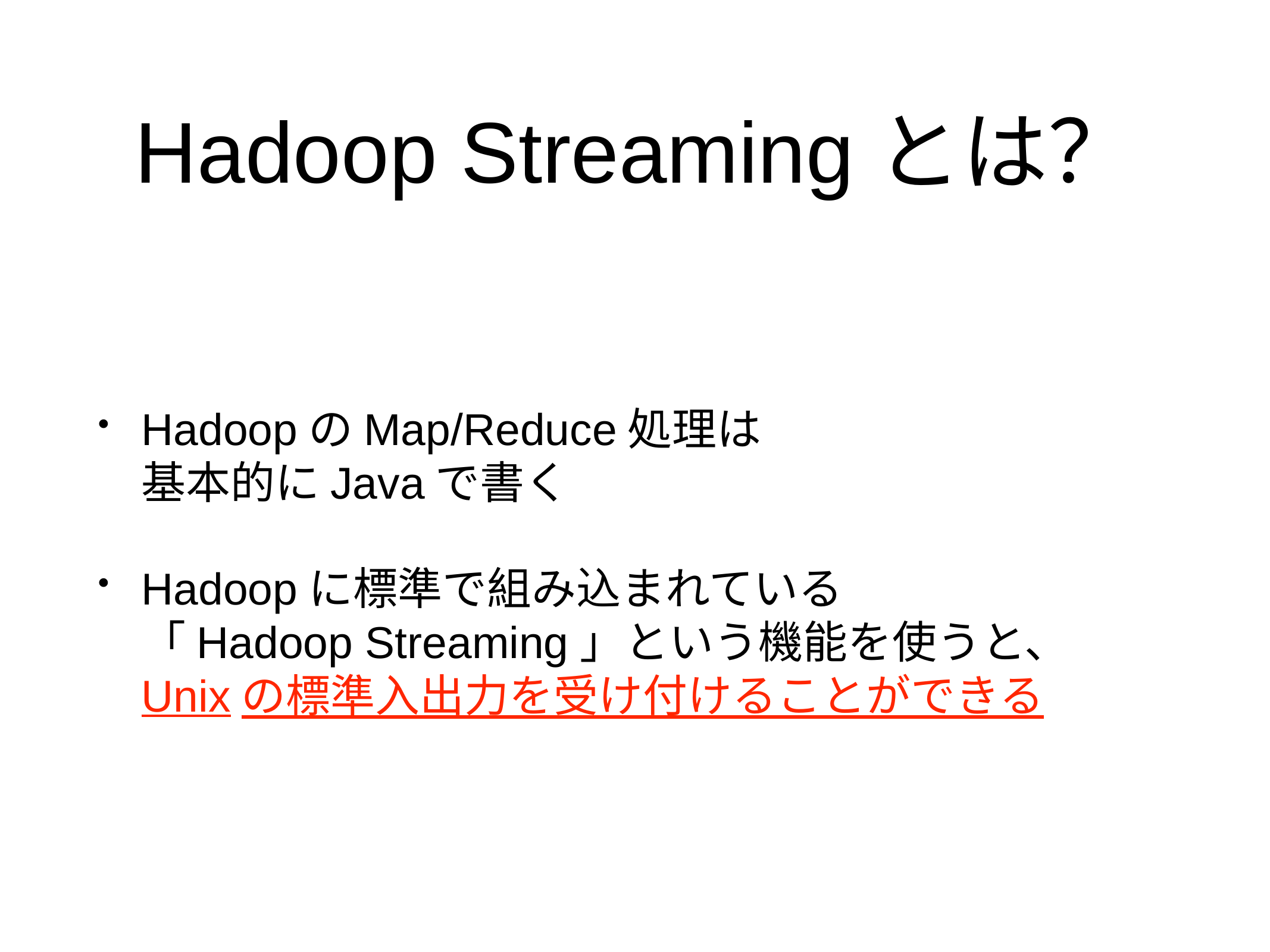

# Hadoop Streamingとは？
HadoopのMap/Reduce処理は
基本的にJavaで書く
Hadoopに標準で組み込まれている
「Hadoop Streaming」という機能を使うと、
Unixの標準入出力を受け付けることができる